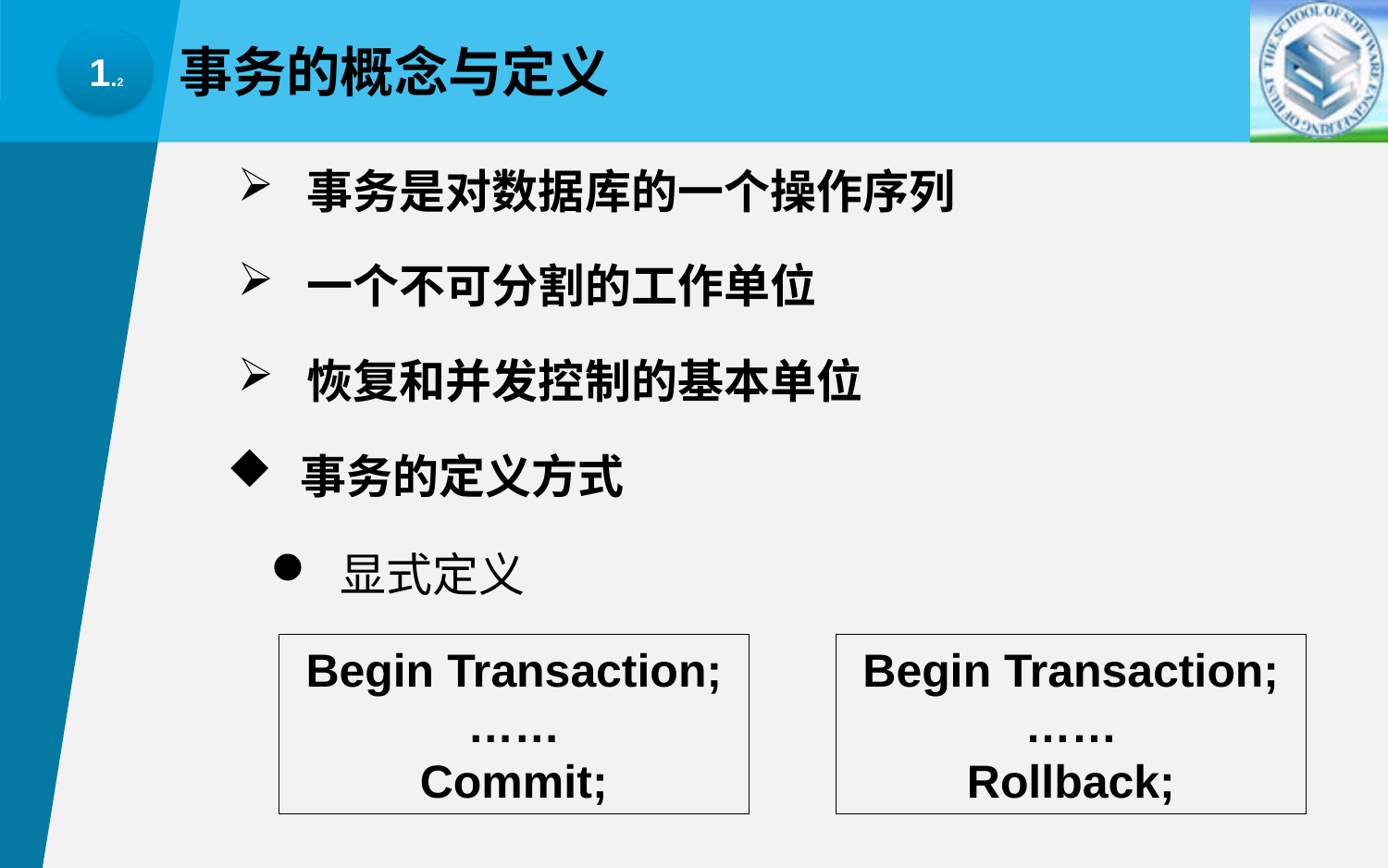

1.2
事务的概念与定义
事务是对数据库的一个操作序列
一个不可分割的工作单位
恢复和并发控制的基本单位
 事务的定义方式
显式定义
Begin Transaction;
……
Commit;
Begin Transaction;
……
Rollback;